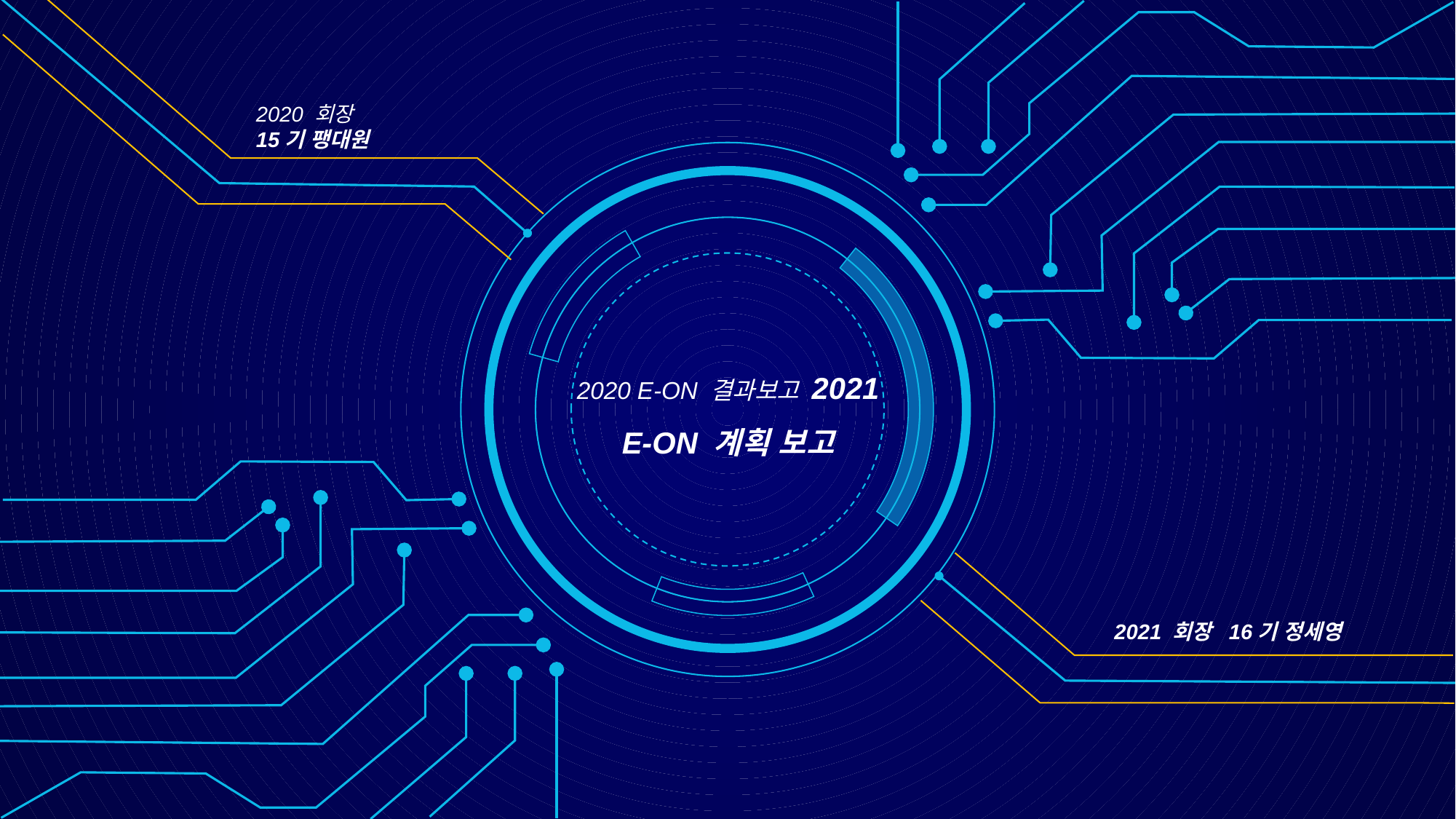

2020 회장
15기 팽대원

2020 E-ON 결과보고 2021 E-ON 계획 보고

2021 회장  16기 정세영